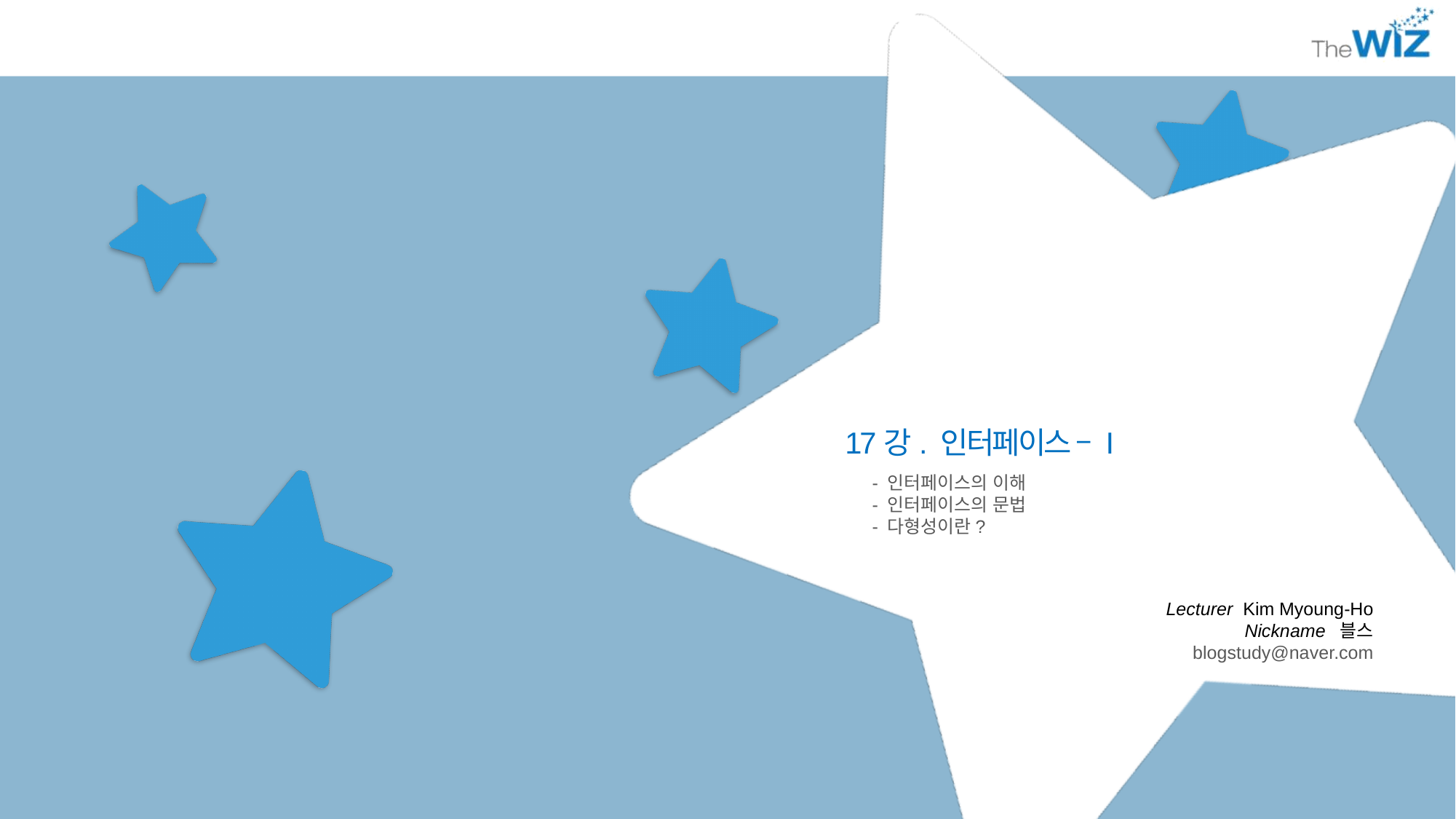

17강. 인터페이스 – I
- 인터페이스의 이해
- 인터페이스의 문법
- 다형성이란?
Lecturer  Kim Myoung-Ho
Nickname  블스
blogstudy@naver.com